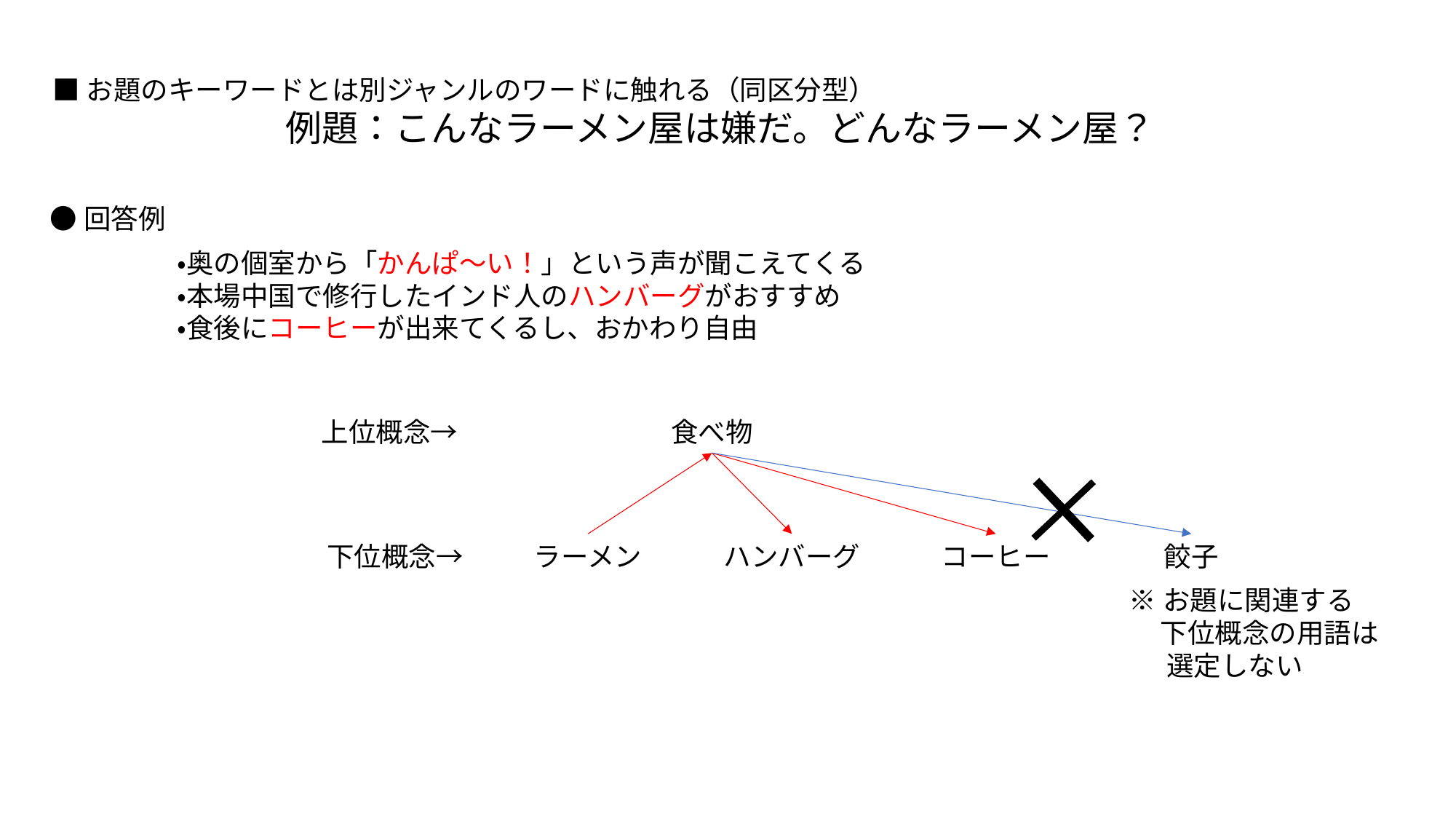

■お題のキーワードとは別ジャンルのワードに触れる（同区分型）
例題：こんなラーメン屋は嫌だ。どんなラーメン屋？
●回答例
・奥の個室から「かんぱ〜い！」という声が聞こえてくる
・本場中国で修行したインド人のハンバーグがおすすめ
・食後にコーヒーが出来てくるし、おかわり自由
上位概念→
食べ物

下位概念→
ラーメン
ハンバーグ
コーヒー
餃子
※お題に関連する
    下位概念の用語は
     選定しない